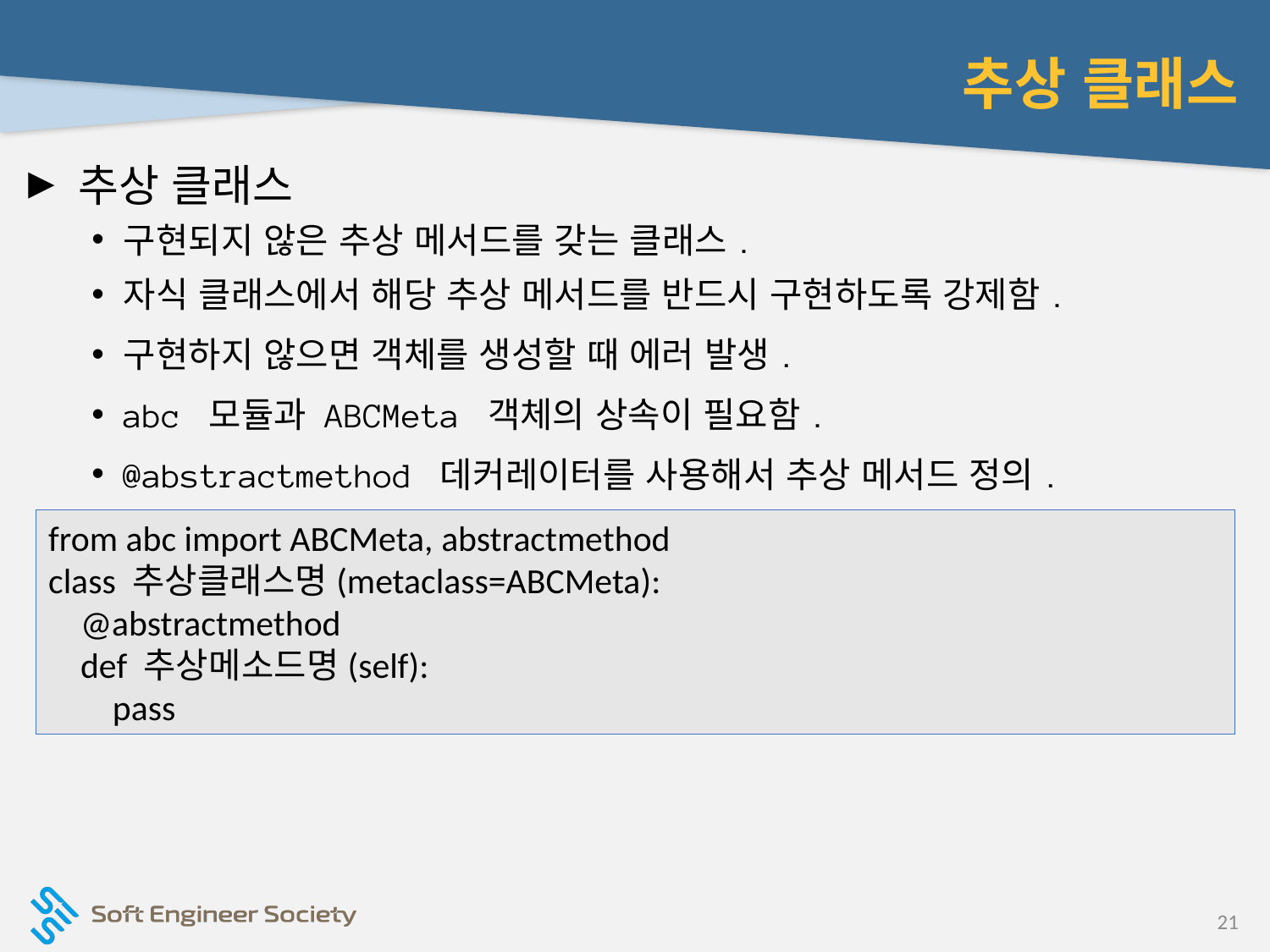

# 추상 클래스
추상 클래스
구현되지 않은 추상 메서드를 갖는 클래스.
자식 클래스에서 해당 추상 메서드를 반드시 구현하도록 강제함.
구현하지 않으면 객체를 생성할 때 에러 발생.
abc 모듈과 ABCMeta 객체의 상속이 필요함.
@abstractmethod 데커레이터를 사용해서 추상 메서드 정의.

from abc import ABCMeta, abstractmethod
class 추상클래스명(metaclass=ABCMeta):
    @abstractmethod
    def 추상메소드명(self):
        pass
21